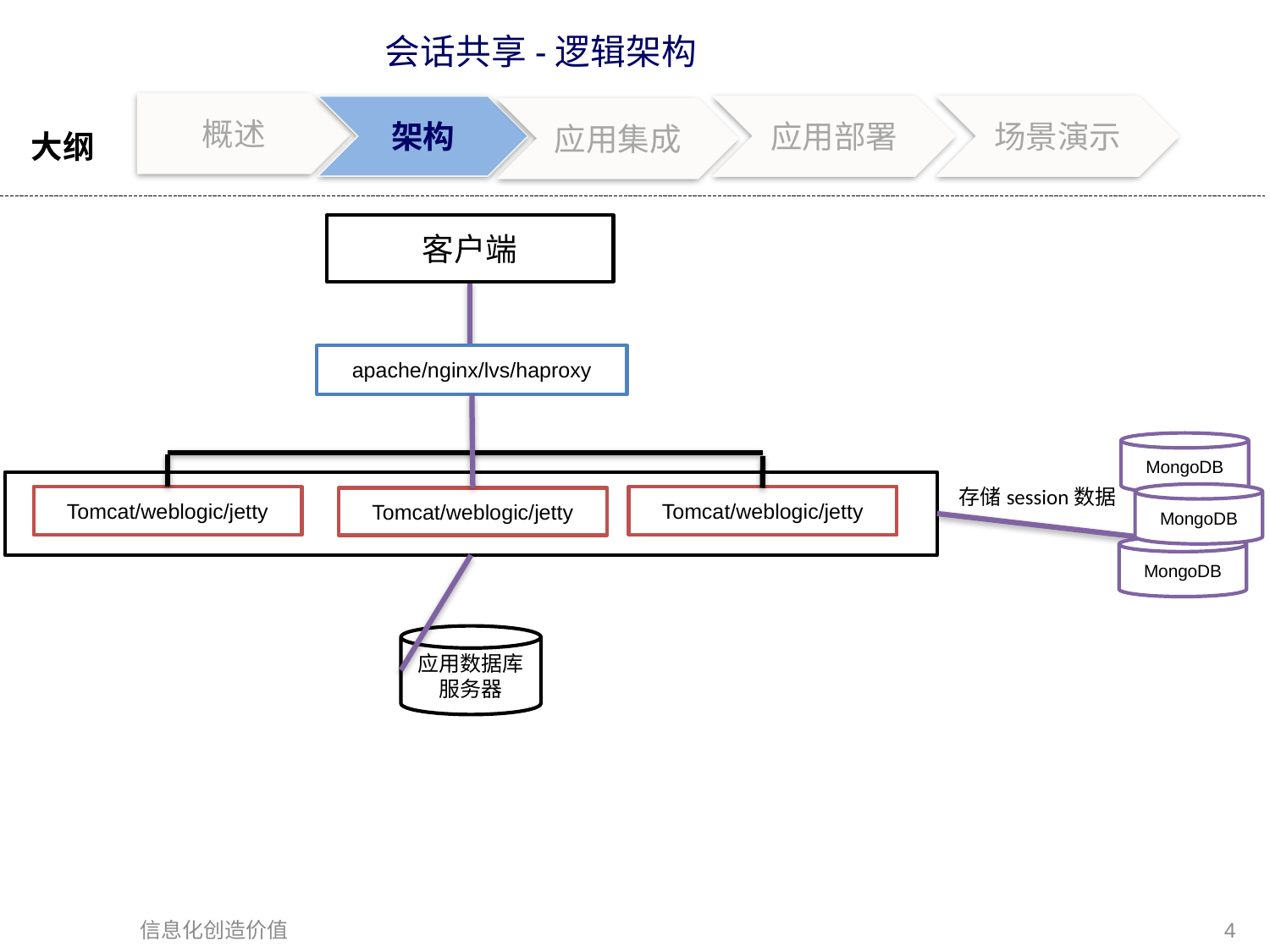

# 会话共享-逻辑架构
大纲
概述
架构
应用部署
场景演示
应用集成
客户端
apache/nginx/lvs/haproxy
MongoDB

存储session数据
MongoDB
Tomcat/weblogic/jetty
Tomcat/weblogic/jetty
Tomcat/weblogic/jetty
MongoDB
应用数据库服务器
4
信息化创造价值